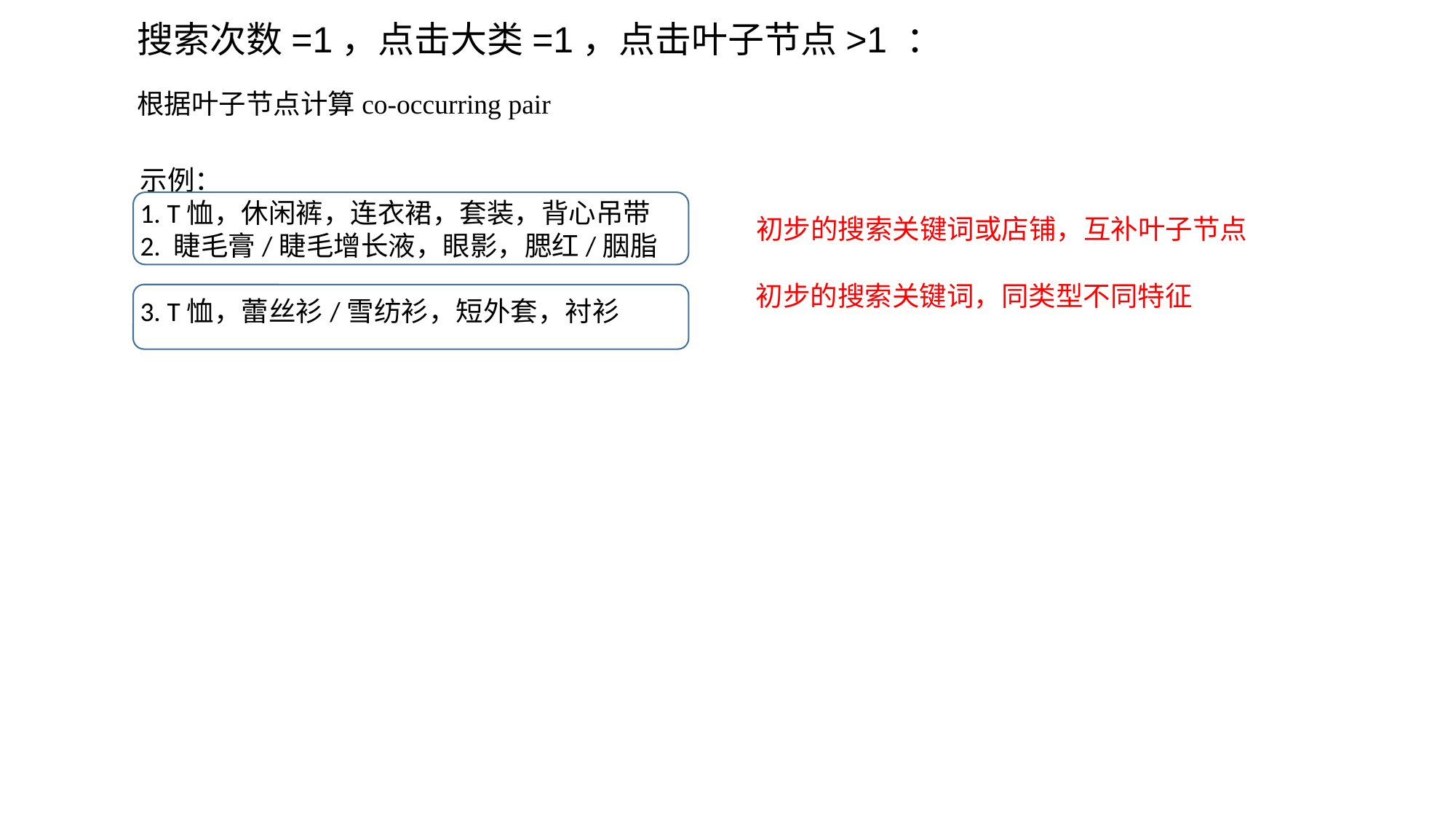

搜索次数=1，点击大类=1，点击叶子节点>1 ：
根据叶子节点计算co-occurring pair
示例：
1. T恤，休闲裤，连衣裙，套装，背心吊带
2. 睫毛膏/睫毛增长液，眼影，腮红/胭脂

3. T恤，蕾丝衫/雪纺衫，短外套，衬衫

初步的搜索关键词或店铺，互补叶子节点
初步的搜索关键词，同类型不同特征